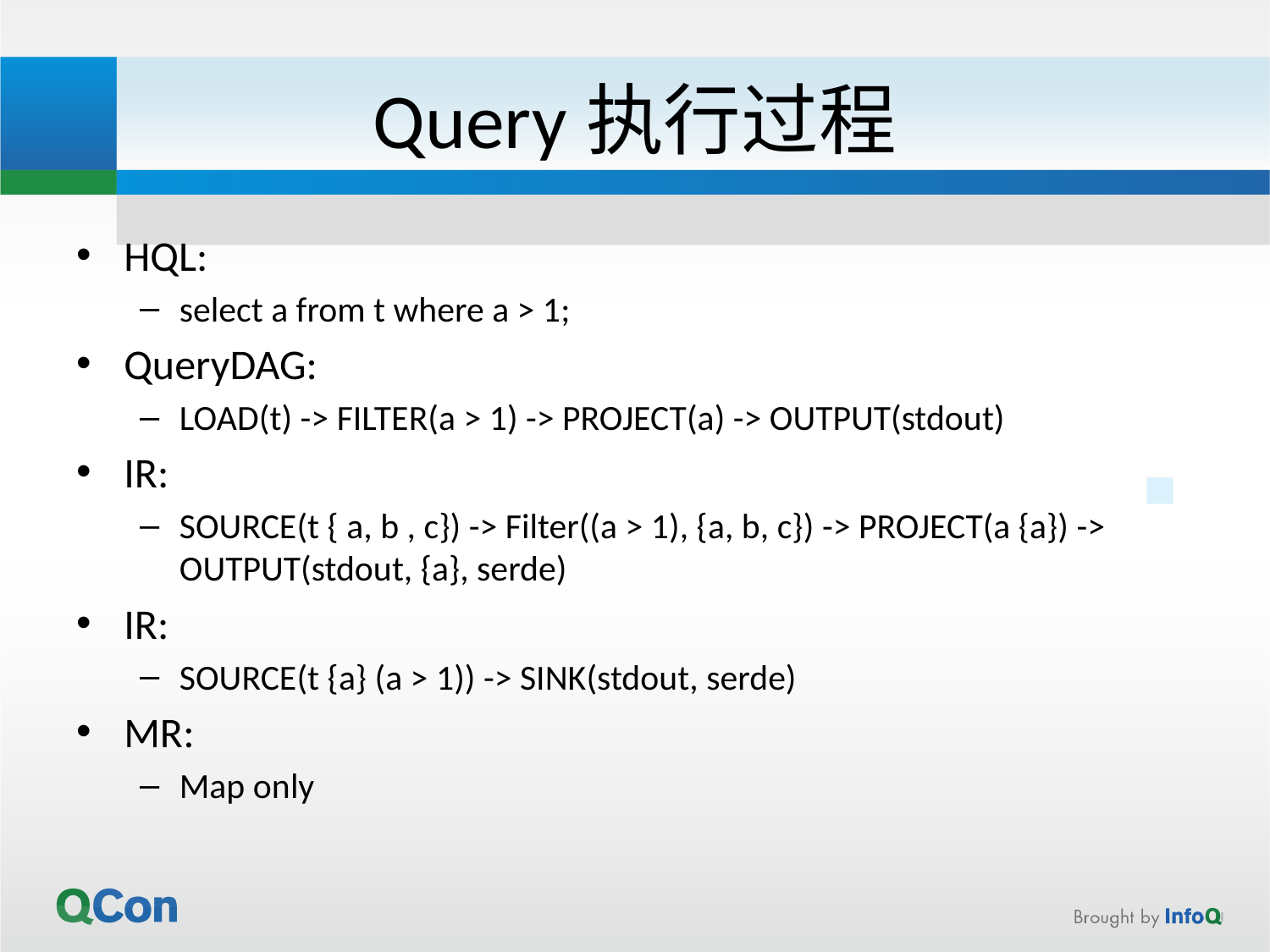

# Query执行过程
HQL:
select a from t where a > 1;
QueryDAG:
LOAD(t) -> FILTER(a > 1) -> PROJECT(a) -> OUTPUT(stdout)
IR:
SOURCE(t { a, b , c}) -> Filter((a > 1), {a, b, c}) -> PROJECT(a {a}) -> OUTPUT(stdout, {a}, serde)
IR:
SOURCE(t {a} (a > 1)) -> SINK(stdout, serde)
MR:
Map only